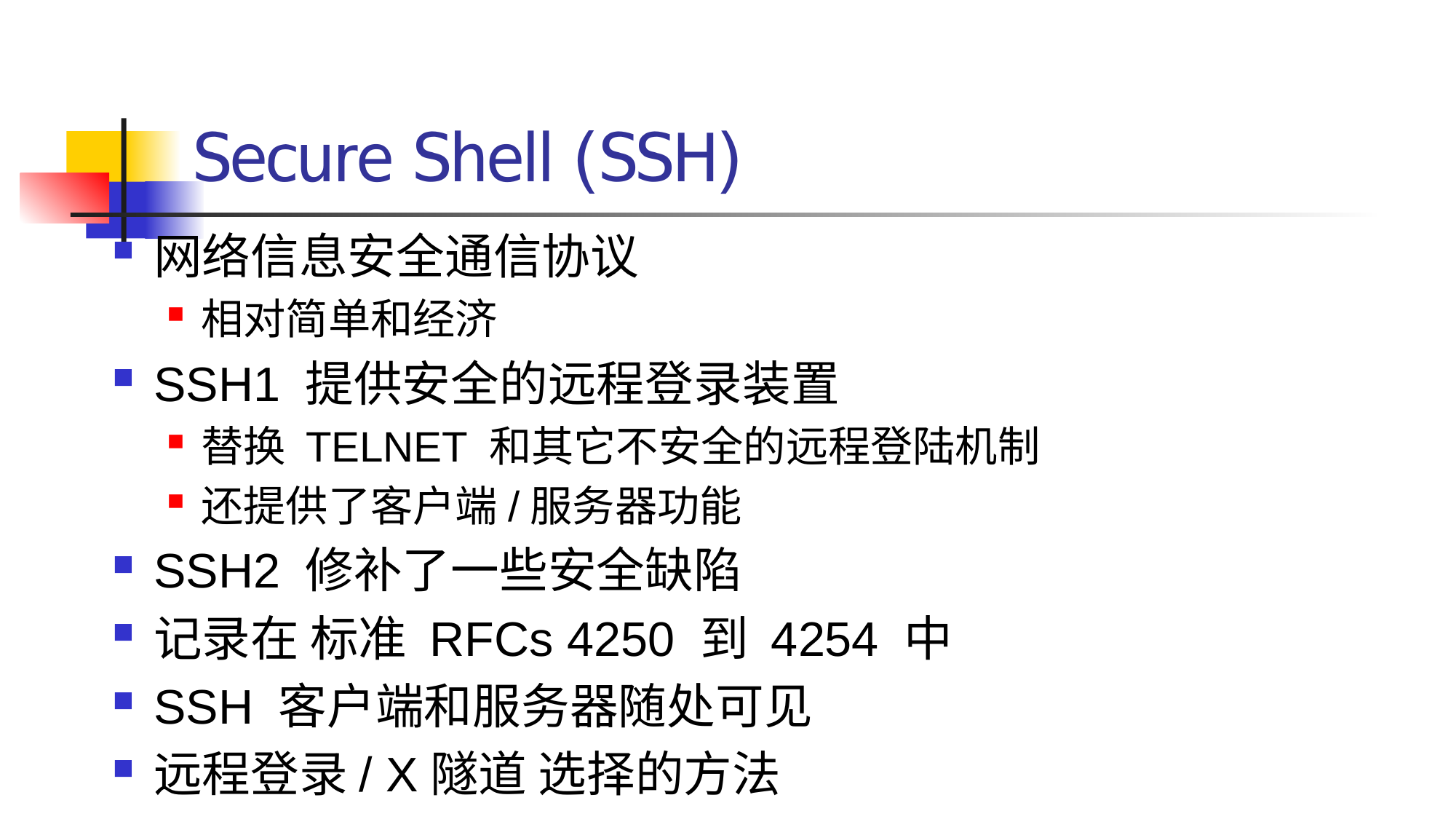

# Secure Shell (SSH)
网络信息安全通信协议
相对简单和经济
SSH1 提供安全的远程登录装置
替换 TELNET 和其它不安全的远程登陆机制
还提供了客户端/服务器功能
SSH2 修补了一些安全缺陷
记录在 标准 RFCs 4250 到 4254 中
SSH 客户端和服务器随处可见
远程登录/ X隧道 选择的方法